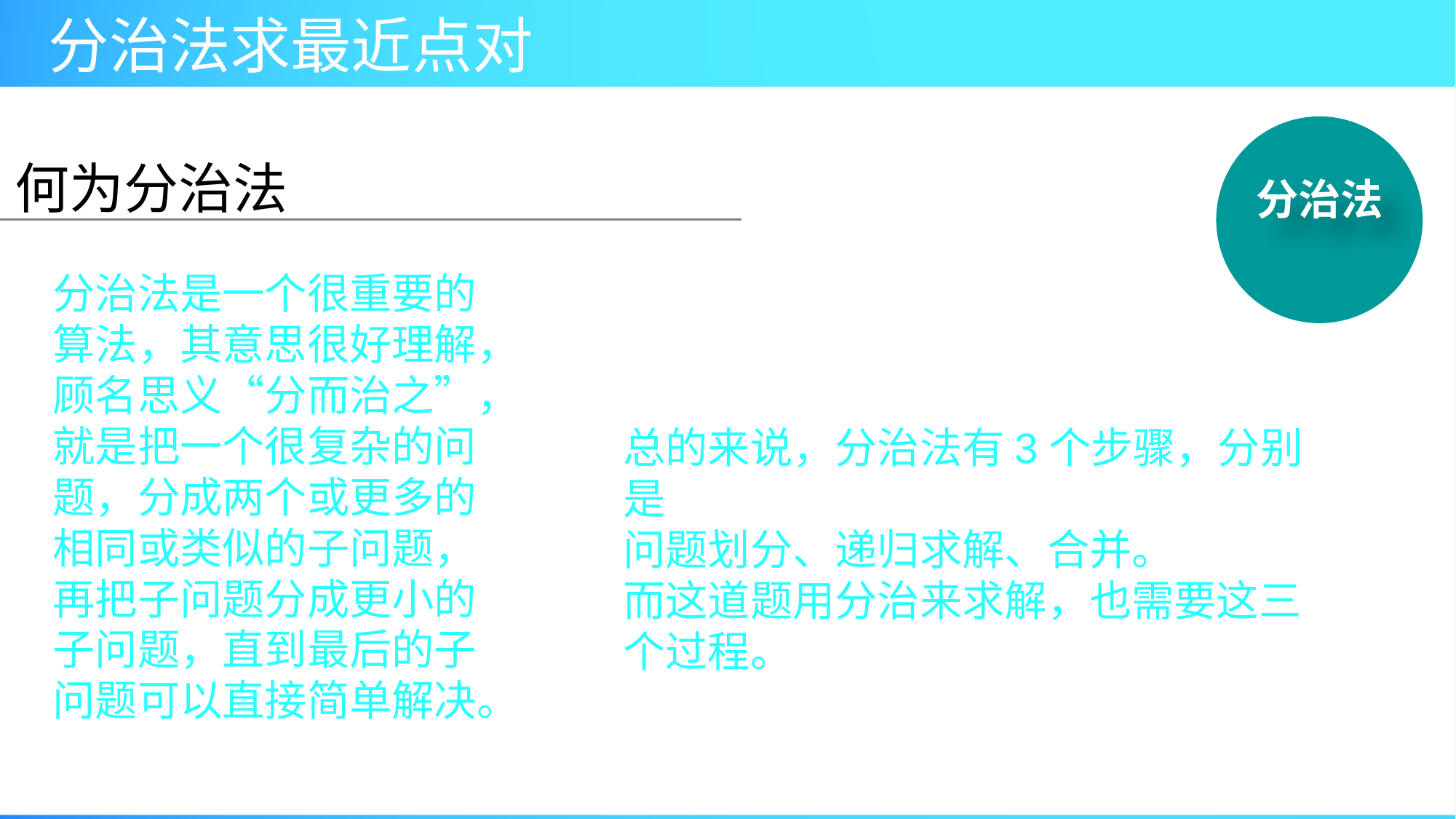

分治法
何为分治法
分治法是一个很重要的算法，其意思很好理解，顾名思义“分而治之”，就是把一个很复杂的问题，分成两个或更多的相同或类似的子问题，再把子问题分成更小的子问题，直到最后的子问题可以直接简单解决。

总的来说，分治法有3个步骤，分别是
问题划分、递归求解、合并。
而这道题用分治来求解，也需要这三个过程。